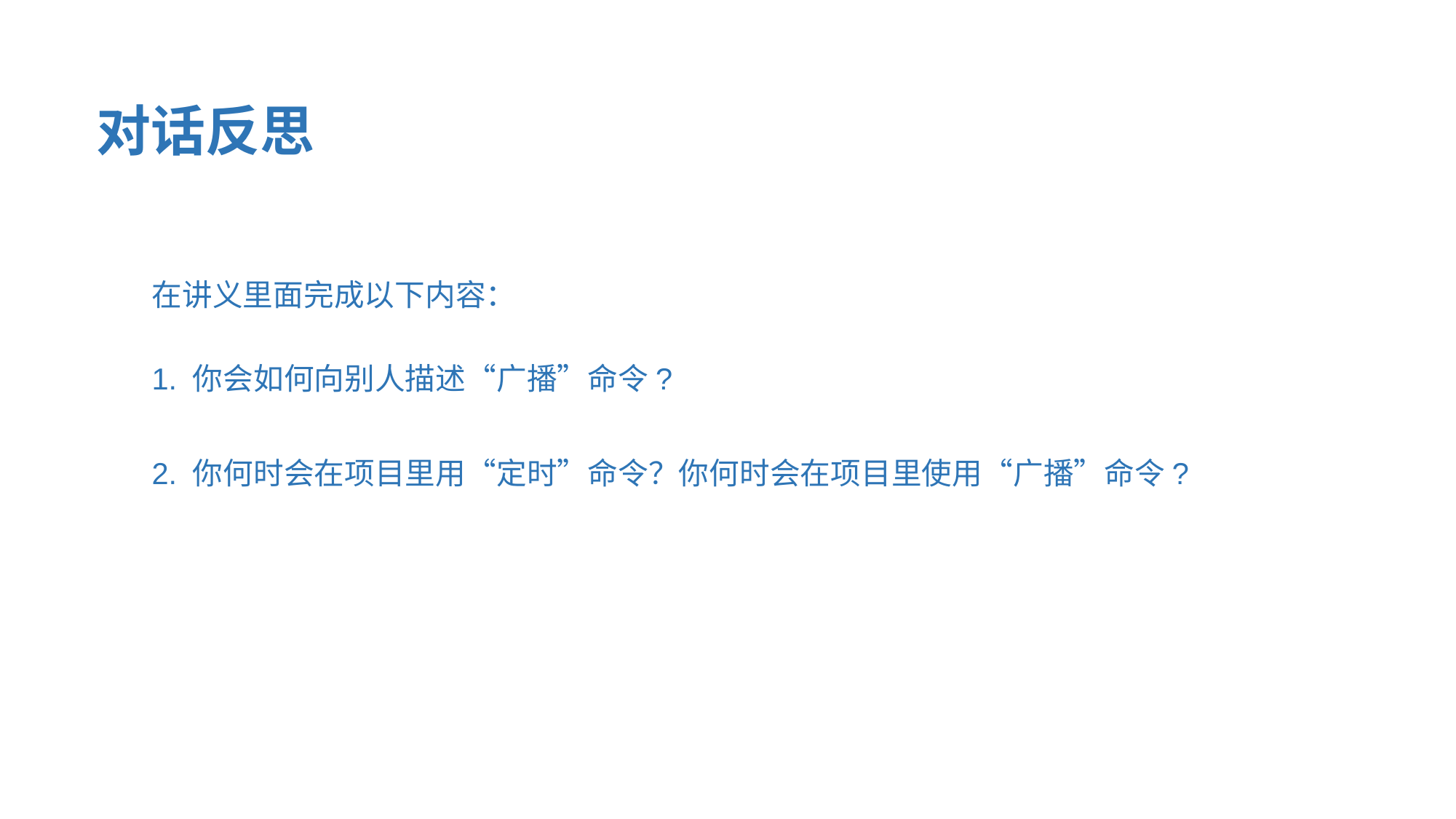

对话反思
在讲义里面完成以下内容：

1. 你会如何向别人描述“广播”命令?

2. 你何时会在项目里用“定时”命令？你何时会在项目里使用“广播”命令?